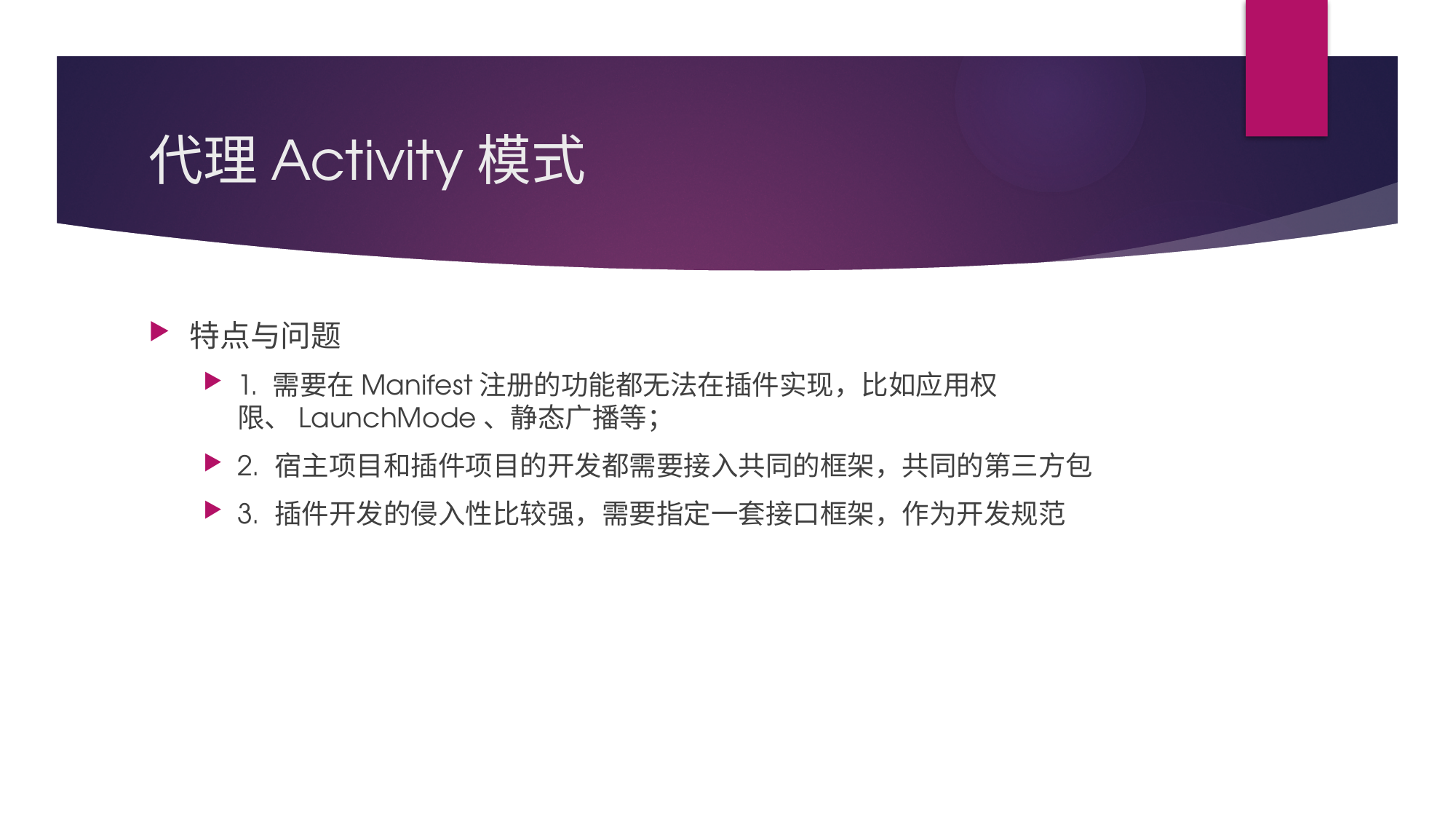

# 代理Activity模式
特点与问题
1. 需要在Manifest注册的功能都无法在插件实现，比如应用权限、LaunchMode、静态广播等；
2. 宿主项目和插件项目的开发都需要接入共同的框架，共同的第三方包
3. 插件开发的侵入性比较强，需要指定一套接口框架，作为开发规范